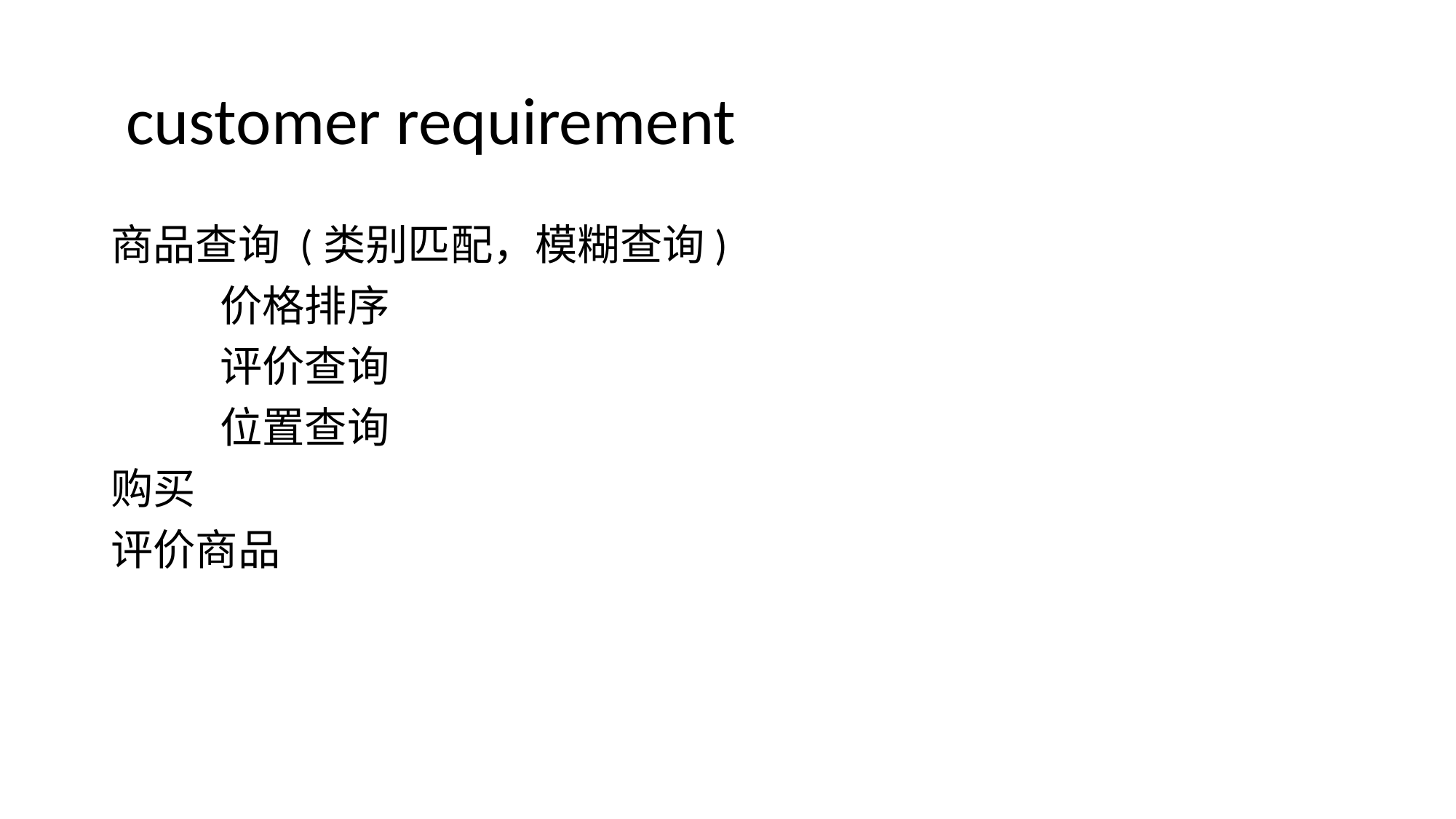

# customer requirement
商品查询 (类别匹配，模糊查询)
	价格排序
	评价查询
	位置查询
购买
评价商品